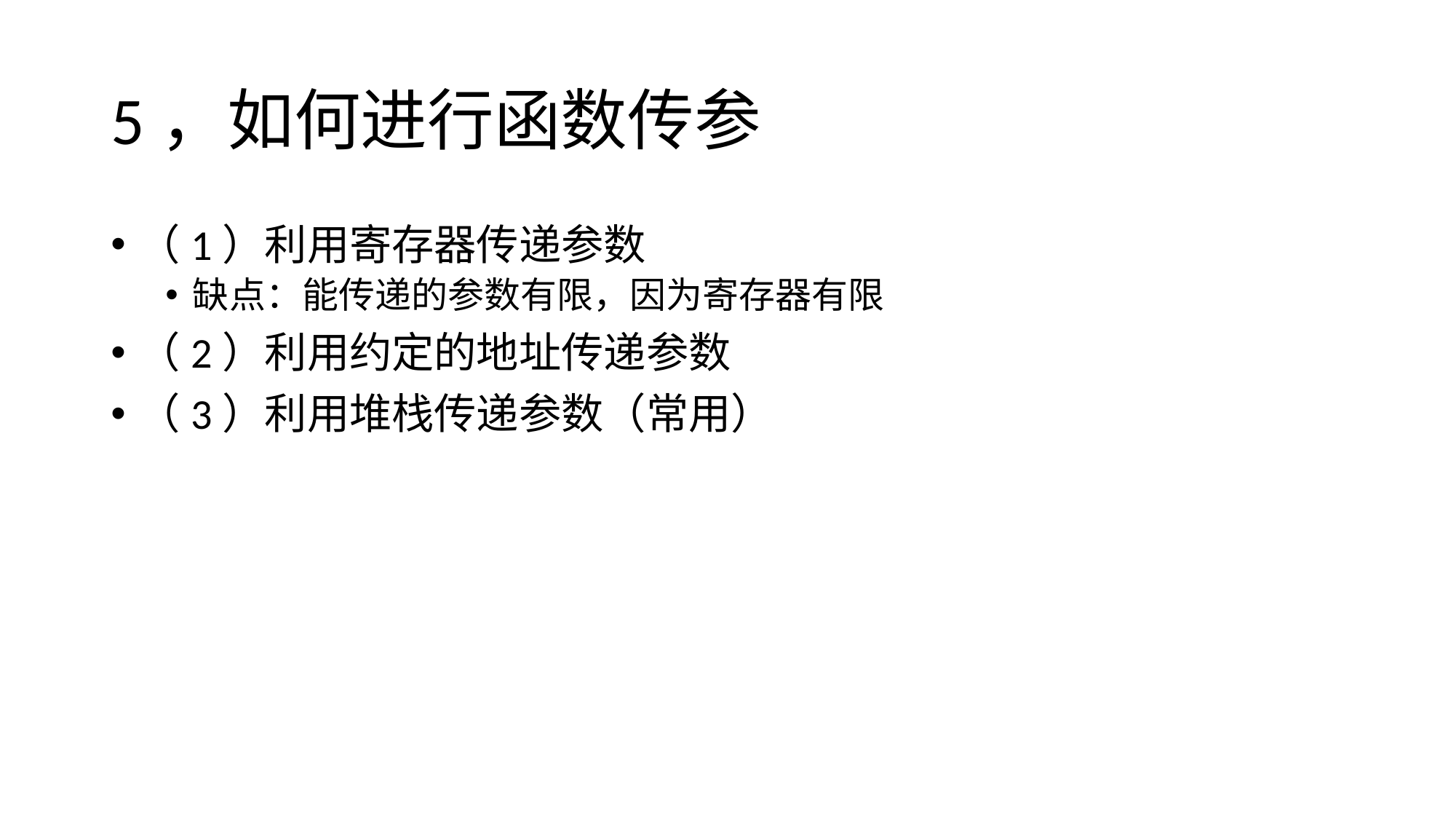

# 5，如何进行函数传参
（1）利用寄存器传递参数
缺点：能传递的参数有限，因为寄存器有限
（2）利用约定的地址传递参数
（3）利用堆栈传递参数（常用）